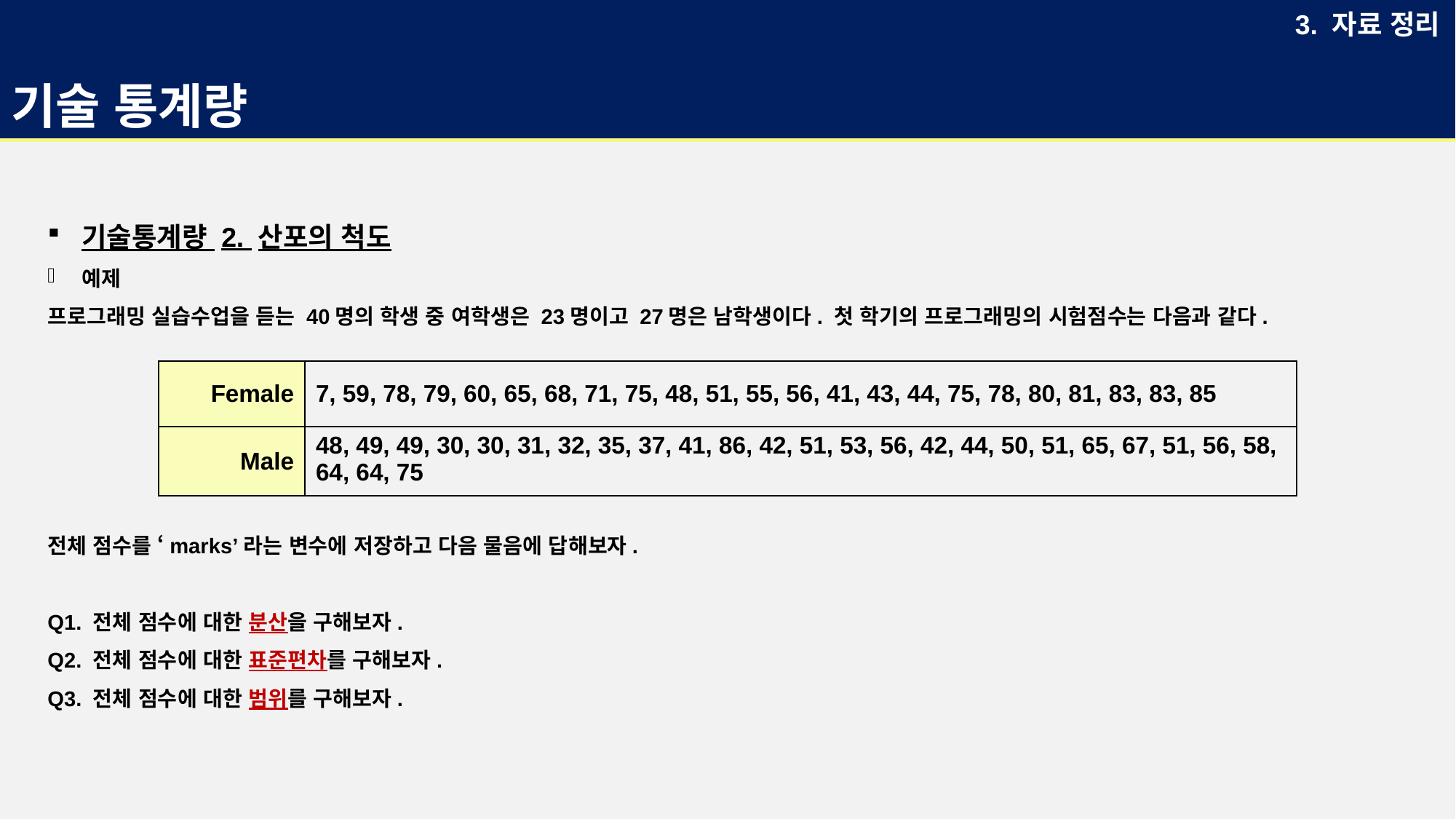

# 기술 통계량
3. 자료 정리
기술통계량 2. 산포의 척도
예제
프로그래밍 실습수업을 듣는 40명의 학생 중 여학생은 23명이고 27명은 남학생이다. 첫 학기의 프로그래밍의 시험점수는 다음과 같다.

전체 점수를 ‘marks’라는 변수에 저장하고 다음 물음에 답해보자.

Q1. 전체 점수에 대한 분산을 구해보자.
Q2. 전체 점수에 대한 표준편차를 구해보자.
Q3. 전체 점수에 대한 범위를 구해보자.
| Female | 7, 59, 78, 79, 60, 65, 68, 71, 75, 48, 51, 55, 56, 41, 43, 44, 75, 78, 80, 81, 83, 83, 85 |
| --- | --- |
| Male | 48, 49, 49, 30, 30, 31, 32, 35, 37, 41, 86, 42, 51, 53, 56, 42, 44, 50, 51, 65, 67, 51, 56, 58, 64, 64, 75 |